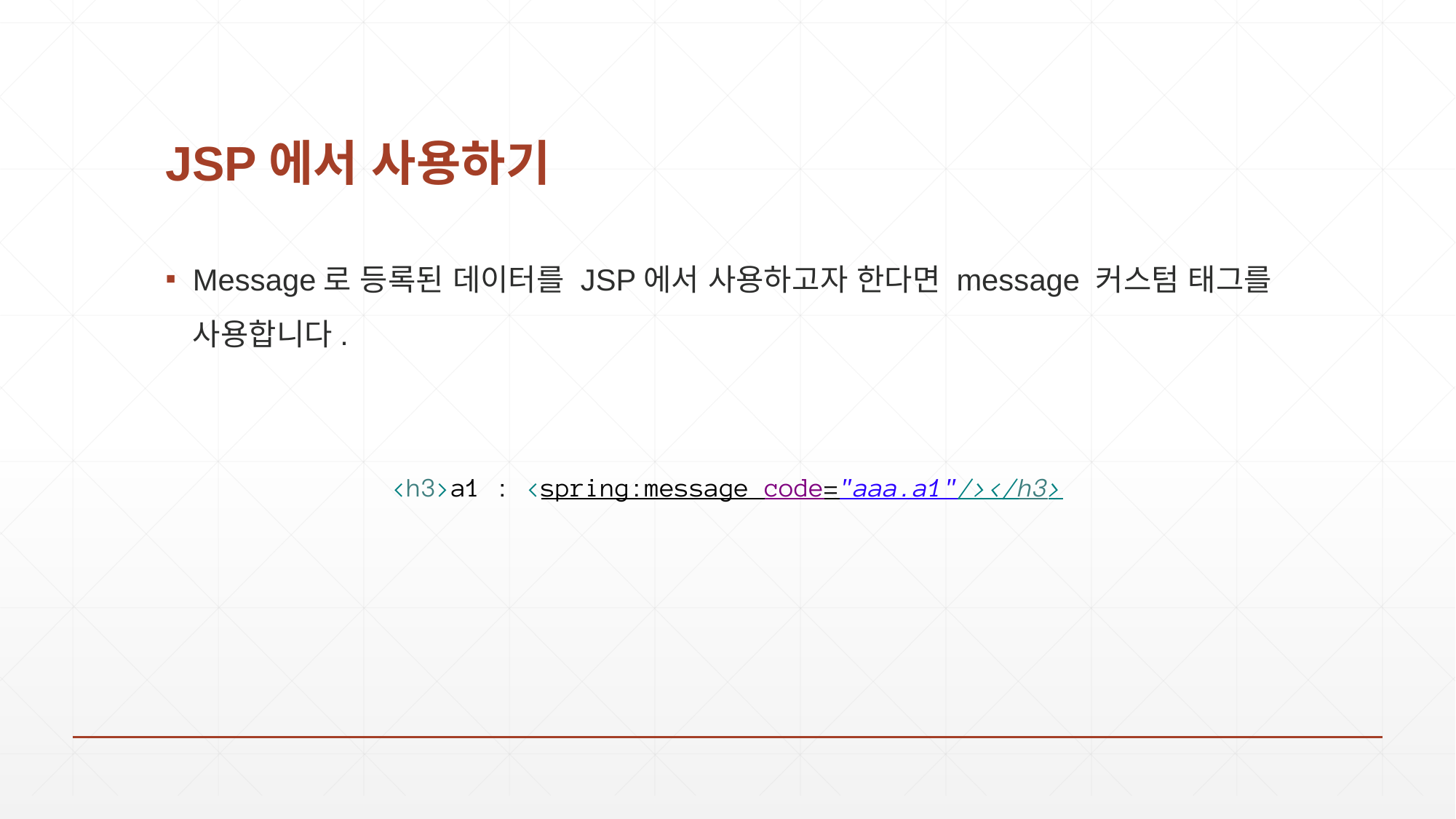

# JSP에서 사용하기
Message로 등록된 데이터를 JSP에서 사용하고자 한다면 message 커스텀 태그를 사용합니다.
<h3>a1 : <spring:message code="aaa.a1"/></h3>